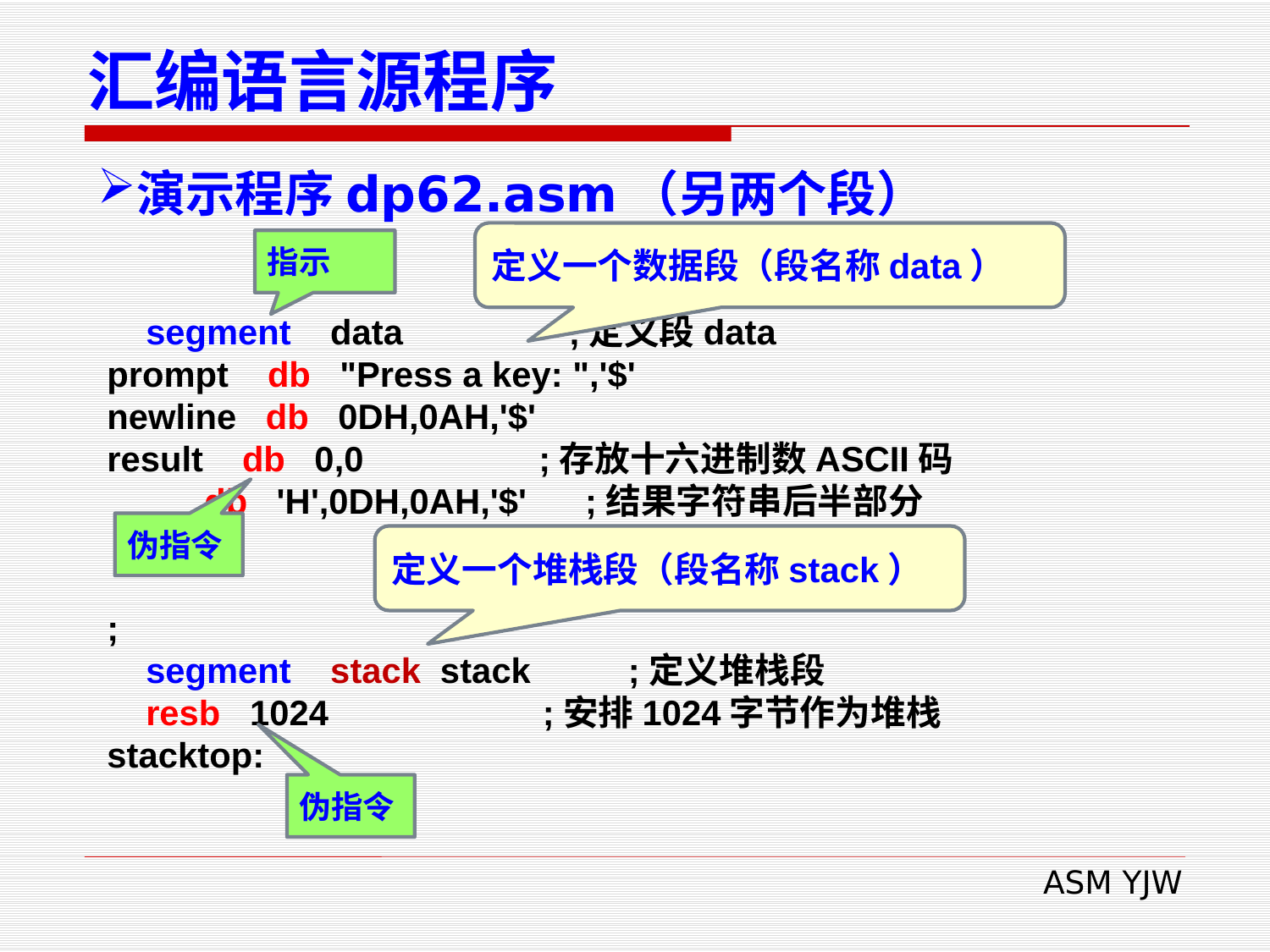

# 汇编语言源程序
演示程序dp62.asm（另两个段）
定义一个数据段（段名称data）
指示
    segment    data                 ;定义段data
prompt    db   "Press a key: ",'$'
newline   db   0DH,0AH,'$'
result    db   0,0                  ;存放十六进制数ASCII码
          db   'H',0DH,0AH,'$'      ;结果字符串后半部分

;
    segment    stack  stack          ;定义堆栈段
    resb   1024                      ;安排1024字节作为堆栈
stacktop:
伪指令
定义一个堆栈段（段名称stack）
伪指令